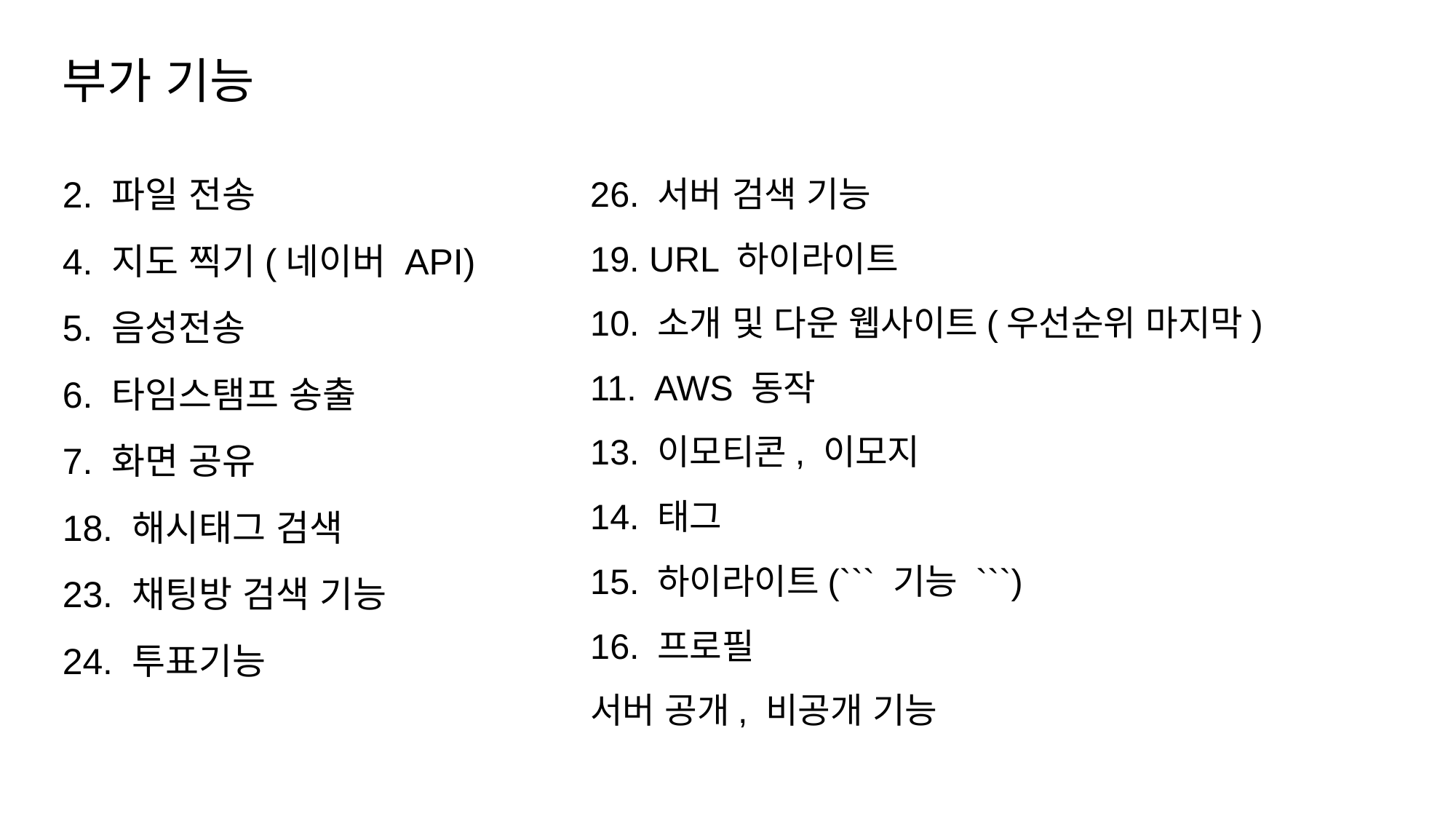

# 부가 기능
2. 파일 전송
4. 지도 찍기(네이버 API)
5. 음성전송
6. 타임스탬프 송출
7. 화면 공유
18. 해시태그 검색
23. 채팅방 검색 기능
24. 투표기능
26. 서버 검색 기능
19. URL 하이라이트
10. 소개 및 다운 웹사이트(우선순위 마지막)
11.  AWS 동작
13. 이모티콘, 이모지
14. 태그
15. 하이라이트(``` 기능 ```)
16. 프로필
서버 공개, 비공개 기능